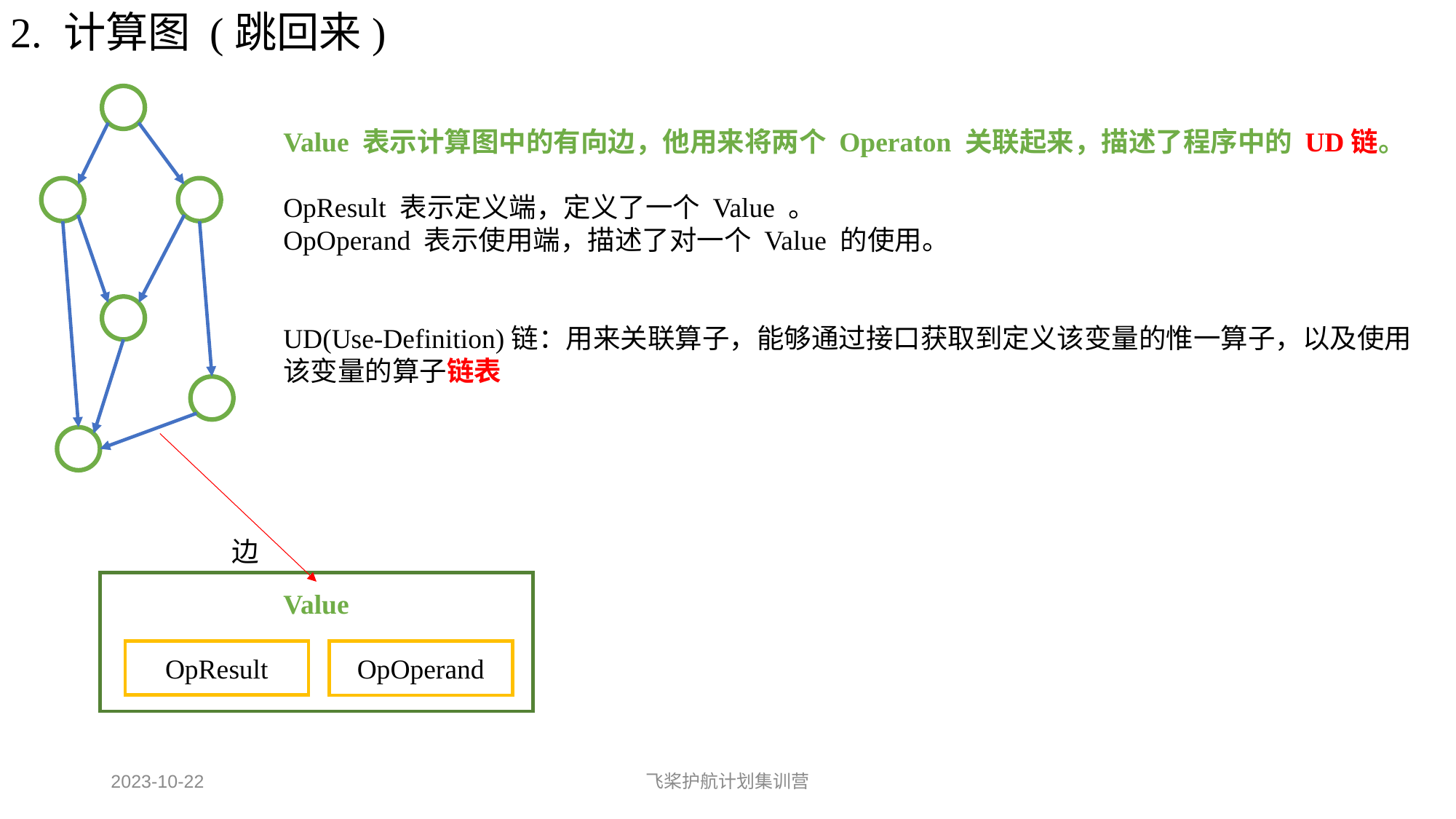

2. 计算图 (跳回来)

Value 表示计算图中的有向边，他用来将两个 Operaton 关联起来，描述了程序中的 UD链。

OpResult 表示定义端，定义了一个 Value 。
OpOperand 表示使用端，描述了对一个 Value 的使用。

UD(Use-Definition)链：用来关联算子，能够通过接口获取到定义该变量的惟一算子，以及使用该变量的算子链表

边

Value
OpResult
OpOperand
2023-10-22
飞桨护航计划集训营